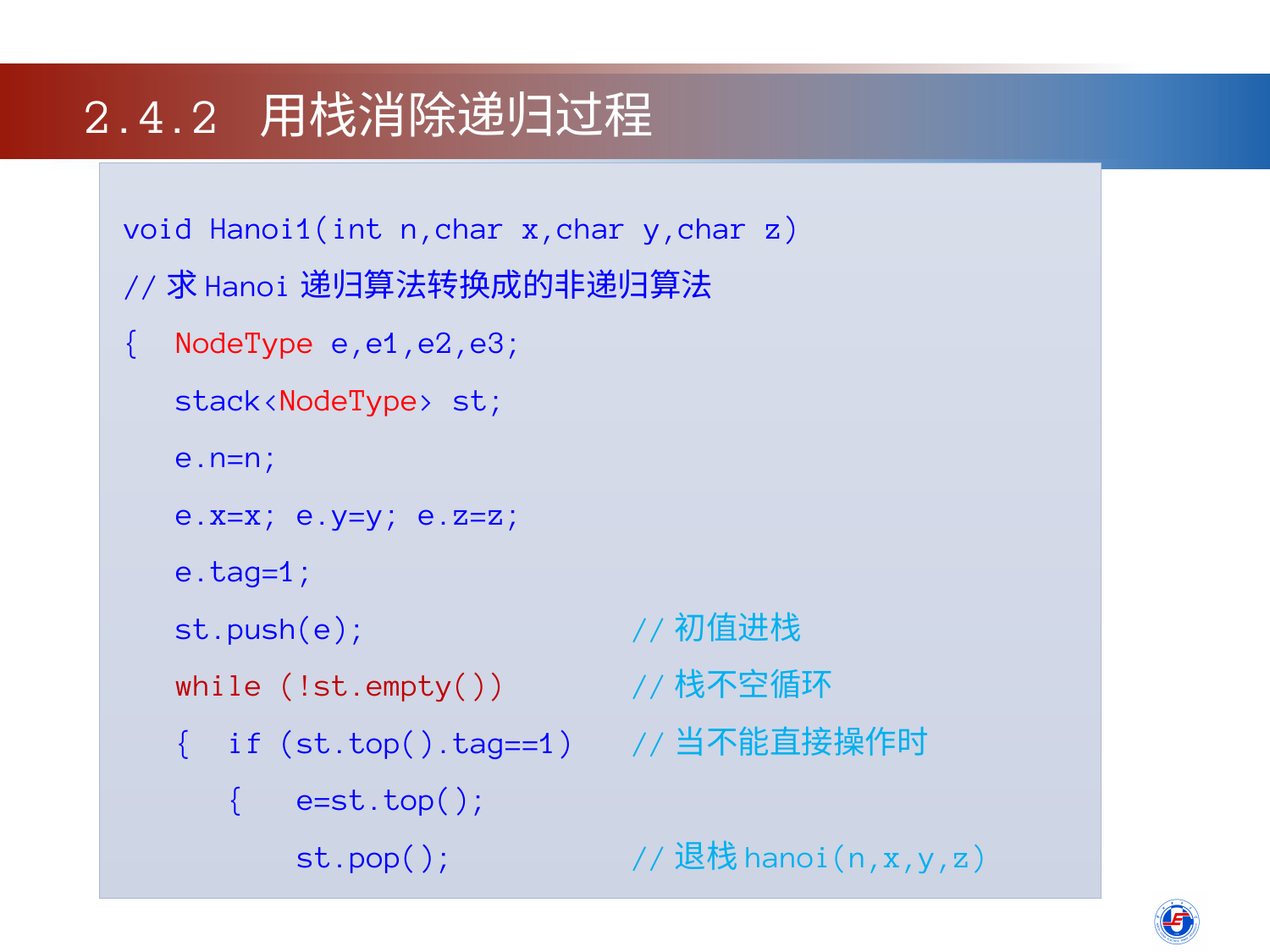

2.4.2 用栈消除递归过程
void Hanoi1(int n,char x,char y,char z)
//求Hanoi递归算法转换成的非递归算法
{  NodeType e,e1,e2,e3;
   stack<NodeType> st;
   e.n=n;
   e.x=x; e.y=y; e.z=z;
   e.tag=1;
   st.push(e);			//初值进栈
   while (!st.empty())	//栈不空循环
   {  if (st.top().tag==1)	//当不能直接操作时
      {   e=st.top();
          st.pop();		//退栈hanoi(n,x,y,z)